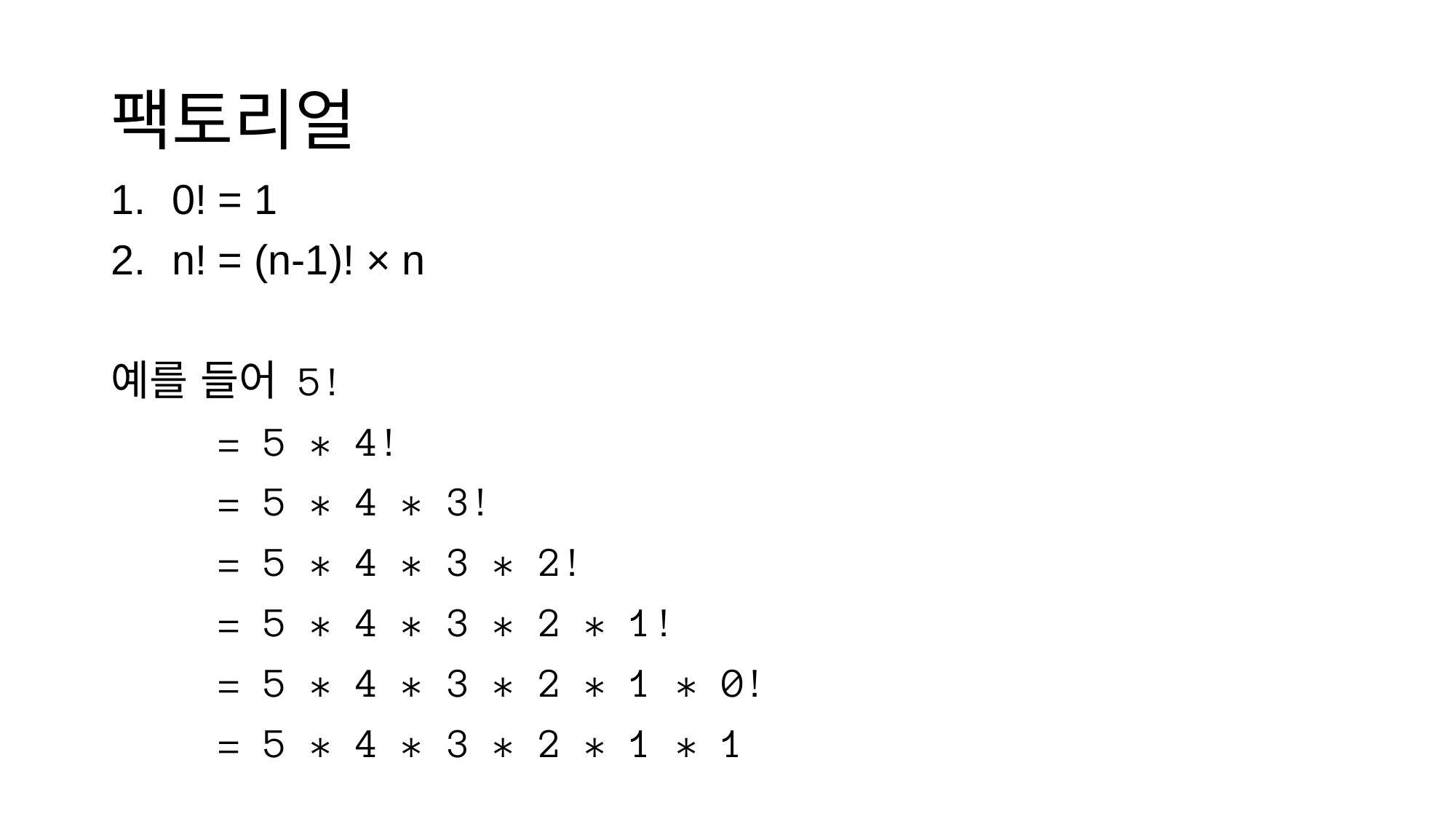

# 팩토리얼
0! = 1
n! = (n-1)! × n

예를 들어 5!
	= 5 * 4!
	= 5 * 4 * 3!
	= 5 * 4 * 3 * 2!
	= 5 * 4 * 3 * 2 * 1!
	= 5 * 4 * 3 * 2 * 1 * 0!
	= 5 * 4 * 3 * 2 * 1 * 1